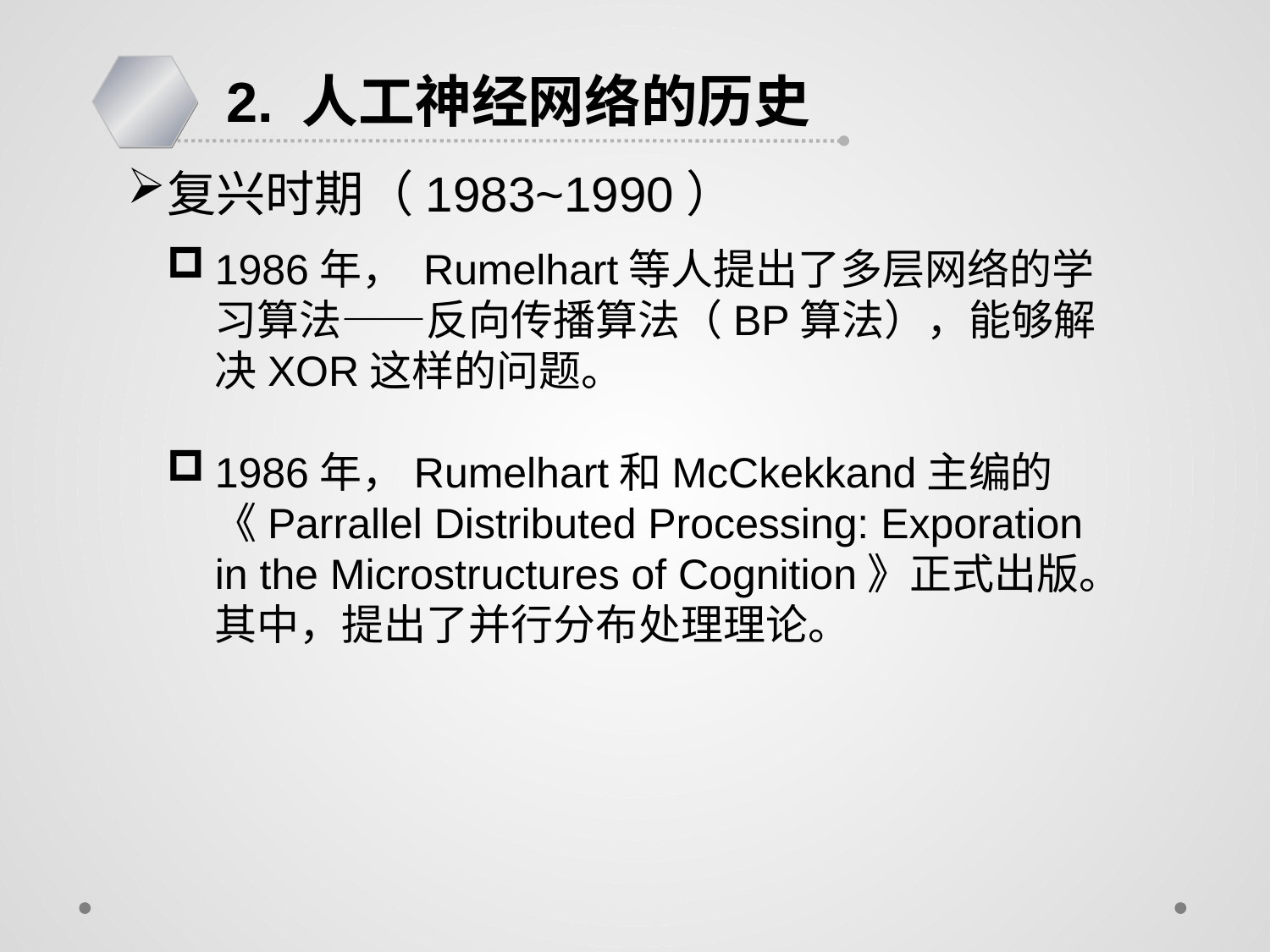

2. 人工神经网络的历史

复兴时期（1983~1990）

1986年， Rumelhart等人提出了多层网络的学习算法——反向传播算法（BP算法），能够解决XOR这样的问题。

1986年，Rumelhart和McCkekkand主编的《Parrallel Distributed Processing: Exporation in the Microstructures of Cognition》正式出版。其中，提出了并行分布处理理论。